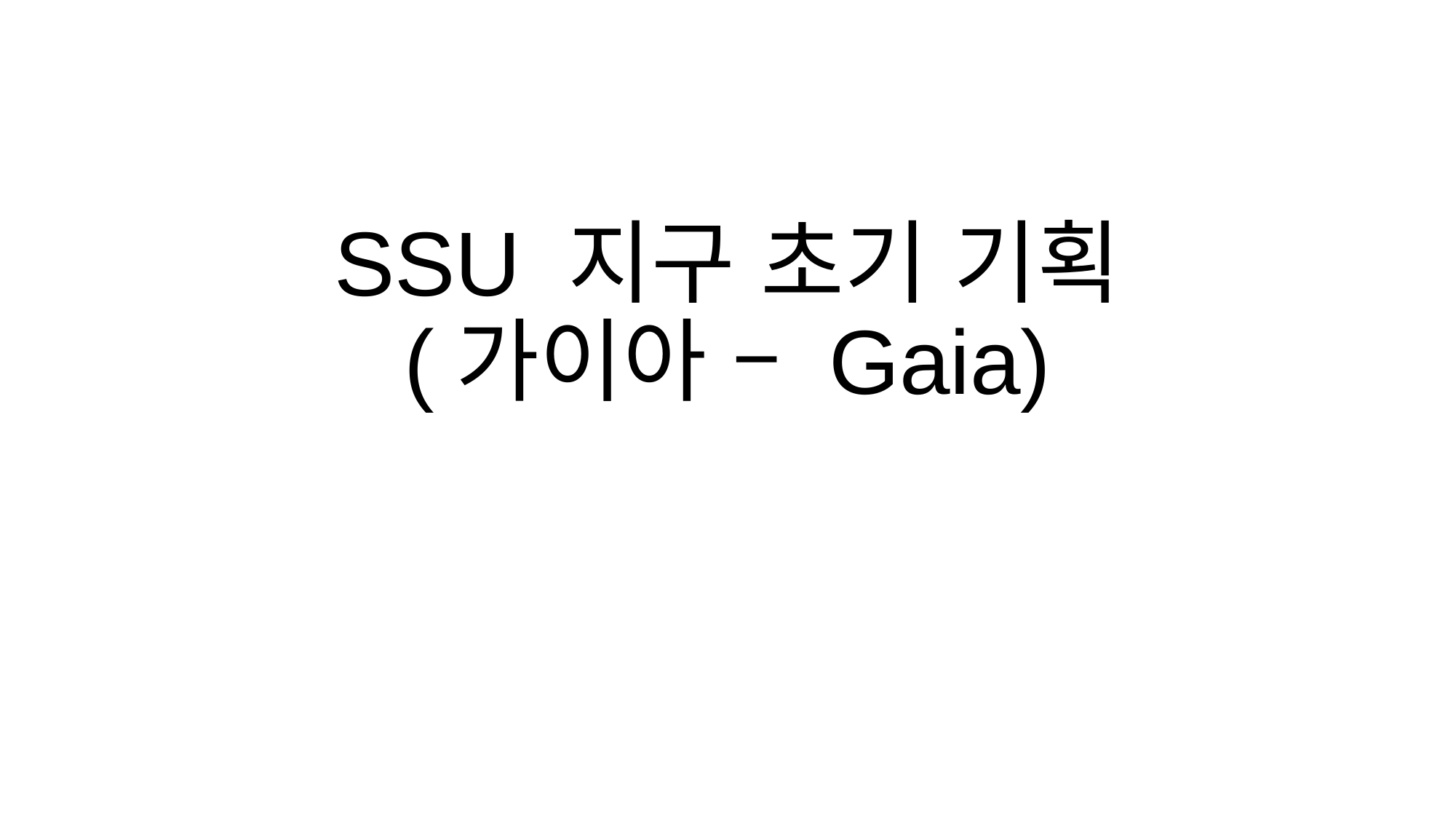

# SSU 지구 초기 기획 (가이아 – Gaia)